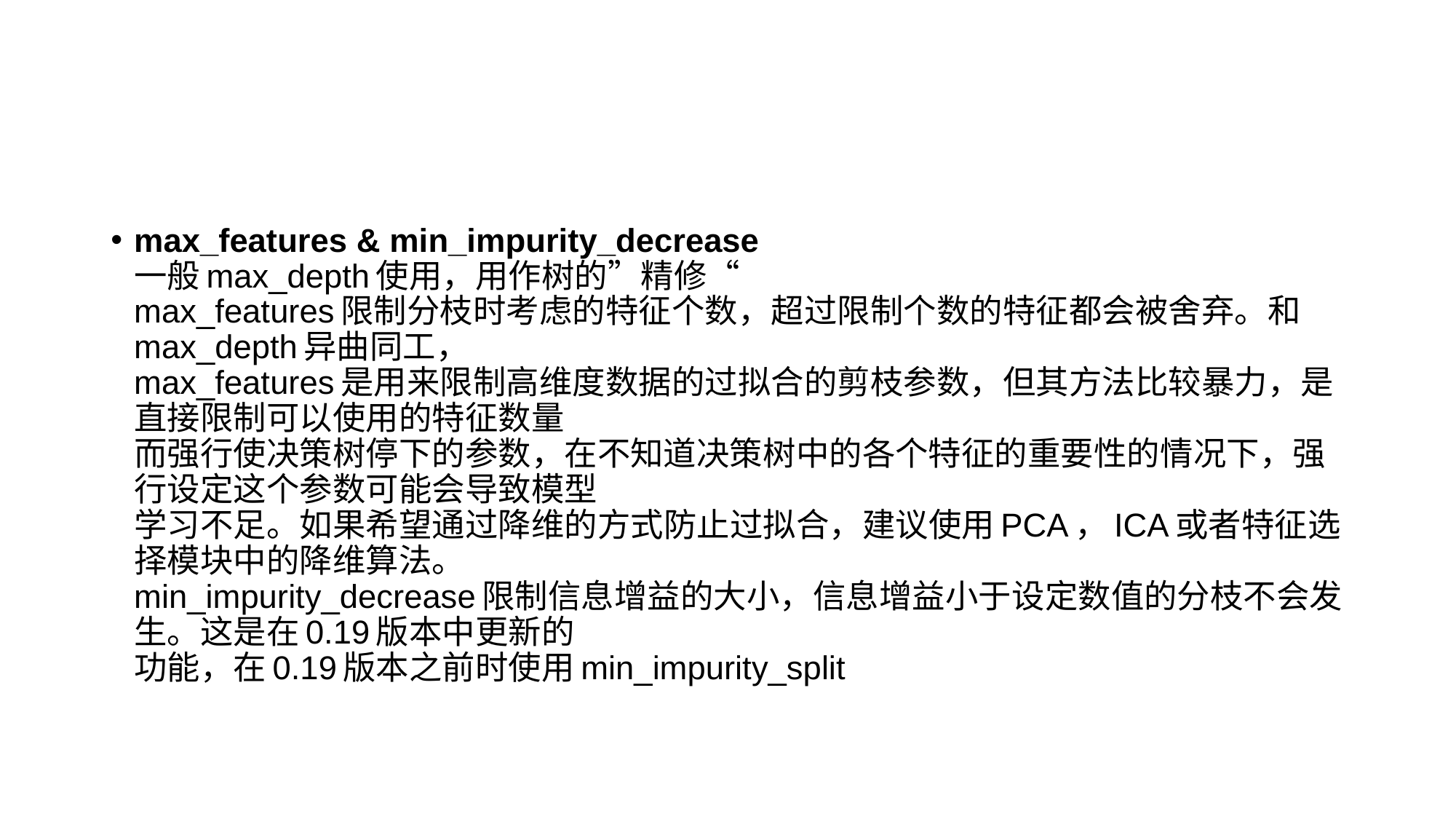

max_features & min_impurity_decrease
一般max_depth使用，用作树的”精修“
max_features限制分枝时考虑的特征个数，超过限制个数的特征都会被舍弃。和max_depth异曲同工，
max_features是用来限制高维度数据的过拟合的剪枝参数，但其方法比较暴力，是直接限制可以使用的特征数量
而强行使决策树停下的参数，在不知道决策树中的各个特征的重要性的情况下，强行设定这个参数可能会导致模型
学习不足。如果希望通过降维的方式防止过拟合，建议使用PCA，ICA或者特征选择模块中的降维算法。
min_impurity_decrease限制信息增益的大小，信息增益小于设定数值的分枝不会发生。这是在0.19版本中更新的
功能，在0.19版本之前时使用min_impurity_split